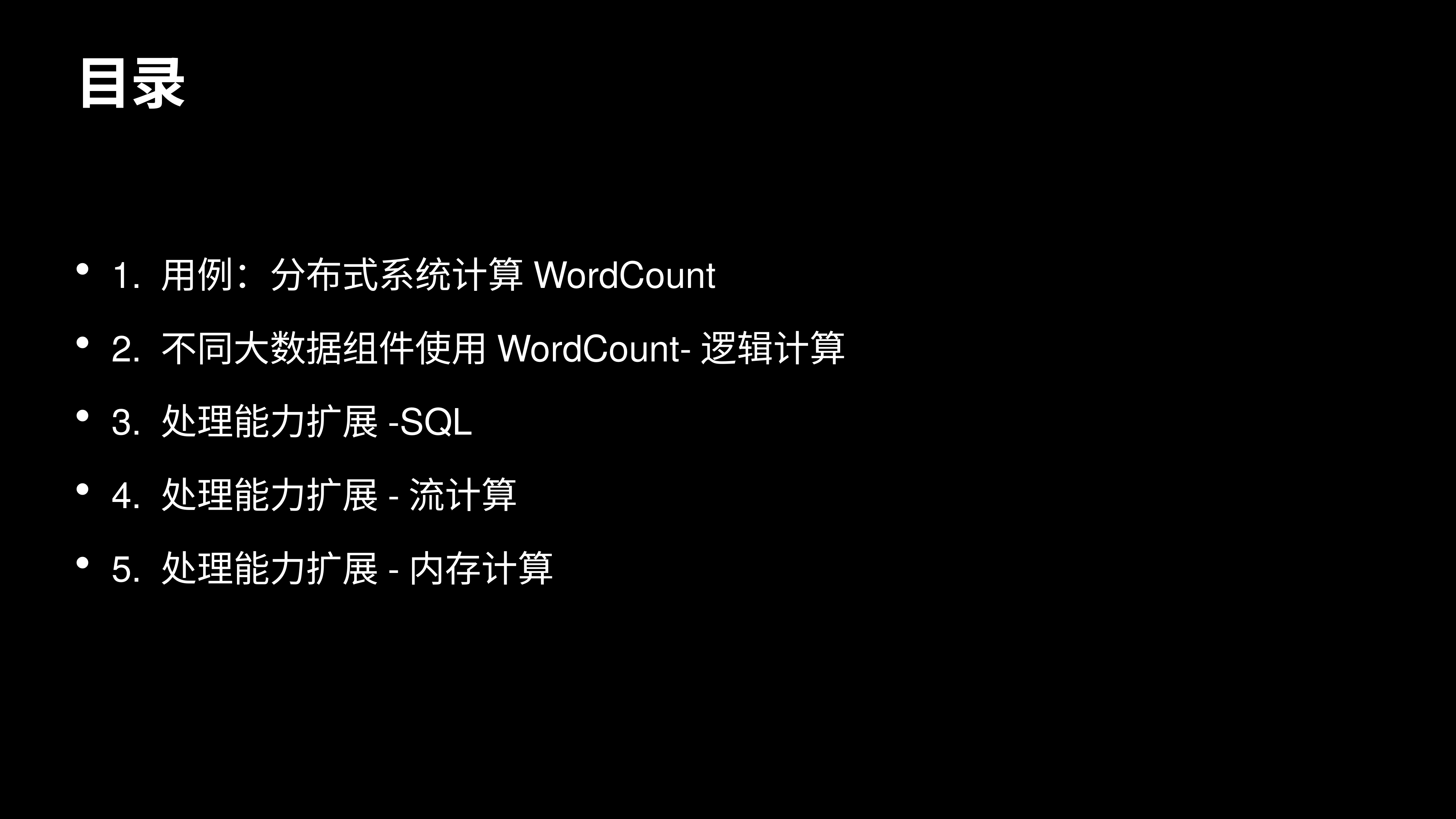

# 目录

1. 用例：分布式系统计算WordCount
2. 不同大数据组件使用WordCount-逻辑计算
3. 处理能力扩展-SQL
4. 处理能力扩展-流计算
5. 处理能力扩展-内存计算